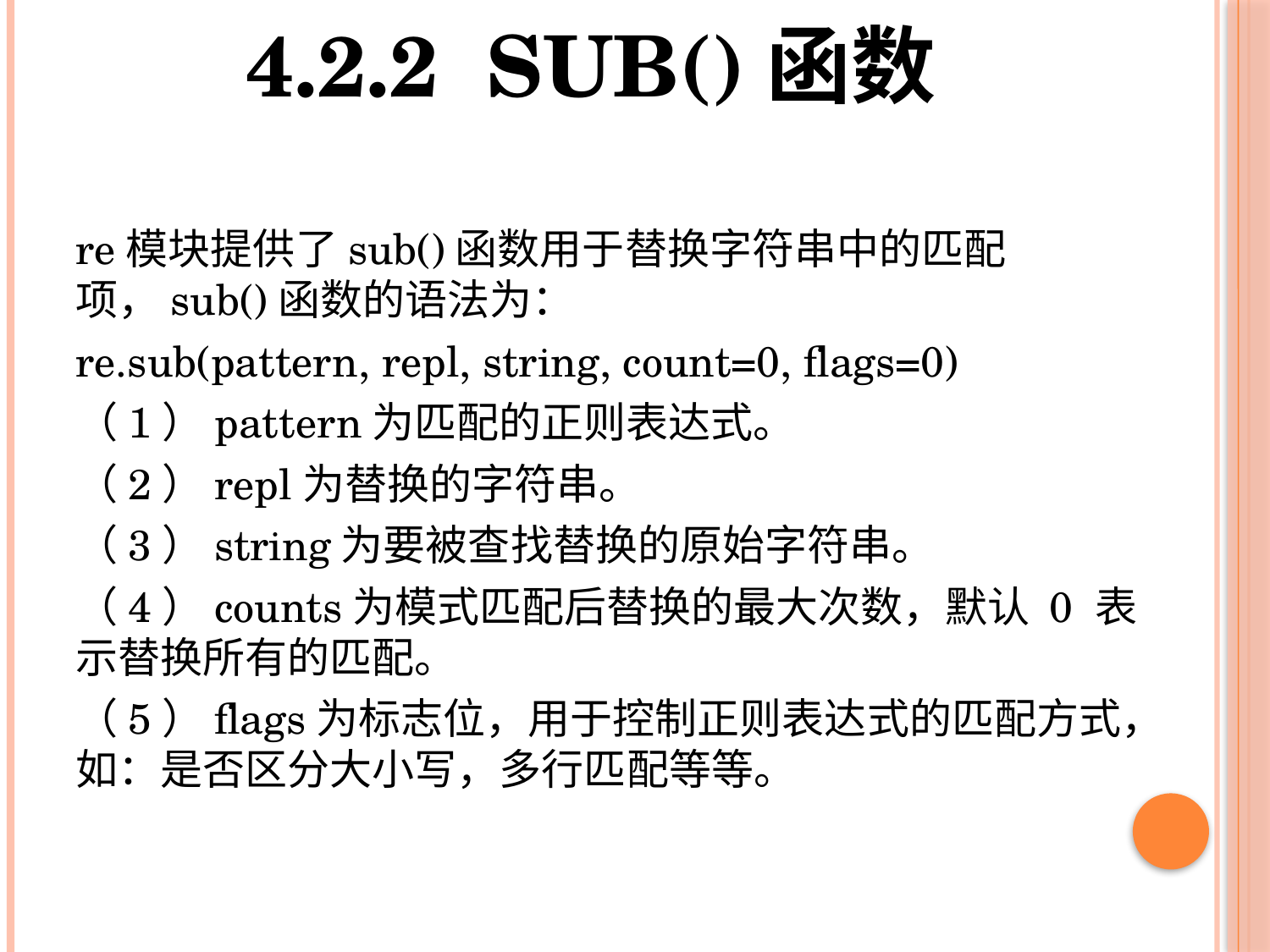

# 4.2.2  sub()函数
re模块提供了sub()函数用于替换字符串中的匹配项，sub()函数的语法为：
re.sub(pattern, repl, string, count=0, flags=0)
（1）pattern为匹配的正则表达式。
（2）repl为替换的字符串。
（3）string为要被查找替换的原始字符串。
（4）counts为模式匹配后替换的最大次数，默认 0 表示替换所有的匹配。
（5）flags为标志位，用于控制正则表达式的匹配方式，如：是否区分大小写，多行匹配等等。